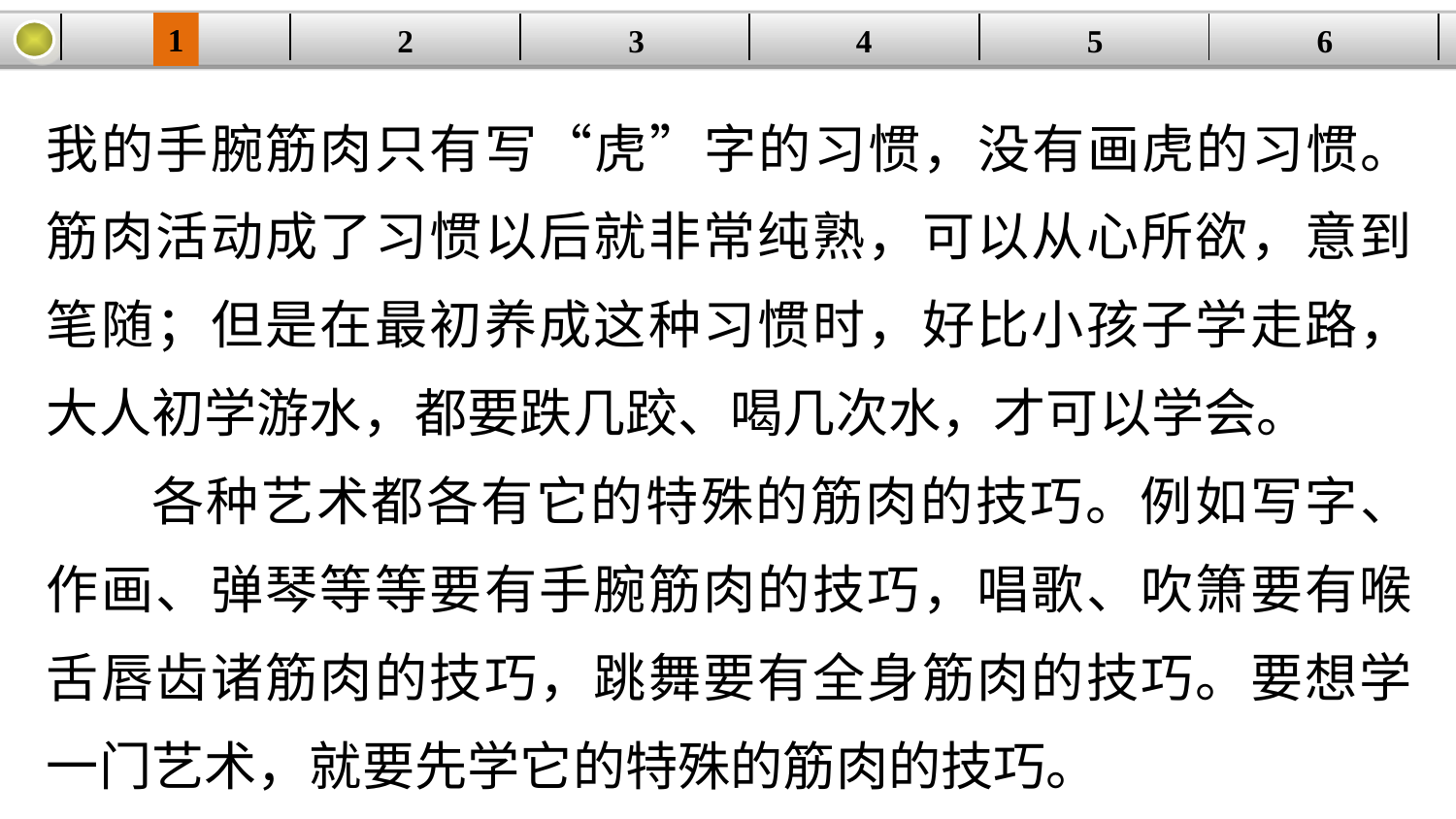

1
3
4
5
6
2
|  |  |  |  |  |  |
| --- | --- | --- | --- | --- | --- |

我的手腕筋肉只有写“虎”字的习惯，没有画虎的习惯。筋肉活动成了习惯以后就非常纯熟，可以从心所欲，意到笔随；但是在最初养成这种习惯时，好比小孩子学走路，大人初学游水，都要跌几跤、喝几次水，才可以学会。
各种艺术都各有它的特殊的筋肉的技巧。例如写字、作画、弹琴等等要有手腕筋肉的技巧，唱歌、吹箫要有喉舌唇齿诸筋肉的技巧，跳舞要有全身筋肉的技巧。要想学一门艺术，就要先学它的特殊的筋肉的技巧。